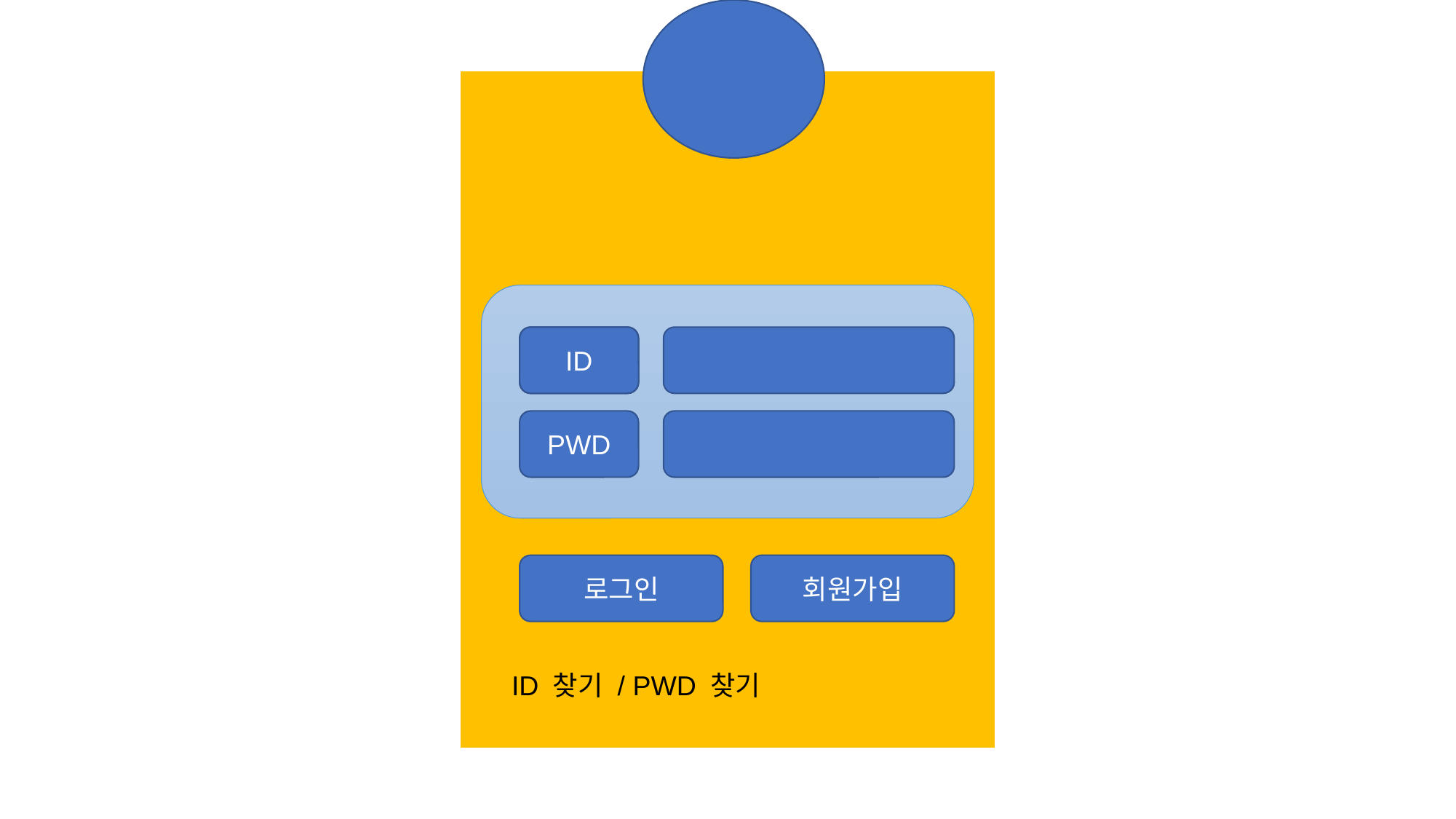

ID

PWD

로그인
회원가입
ID 찾기 / PWD 찾기